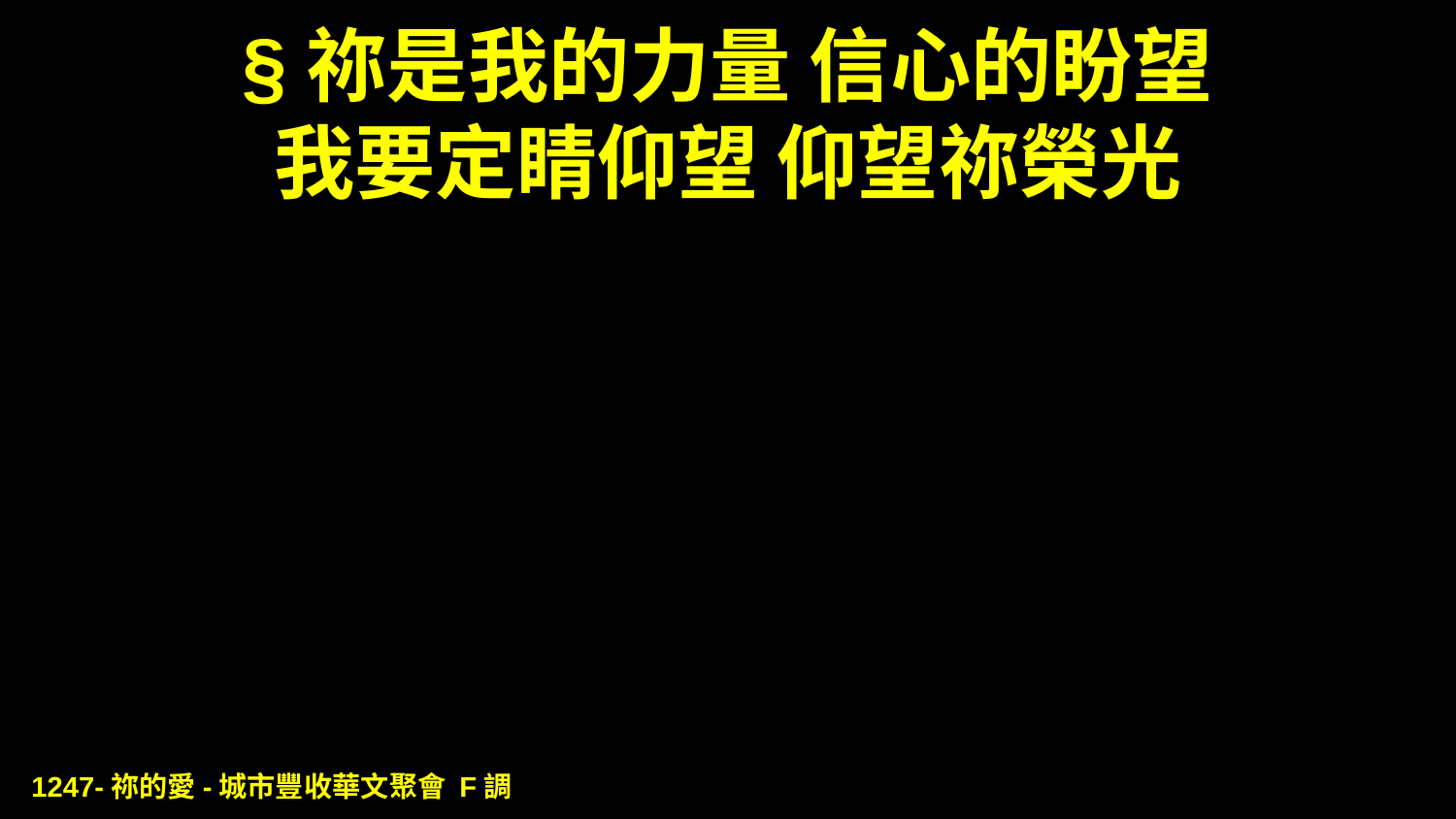

# §祢是我的力量 信心的盼望 我要定睛仰望 仰望祢榮光
1247-祢的愛-城市豐收華文聚會 F調